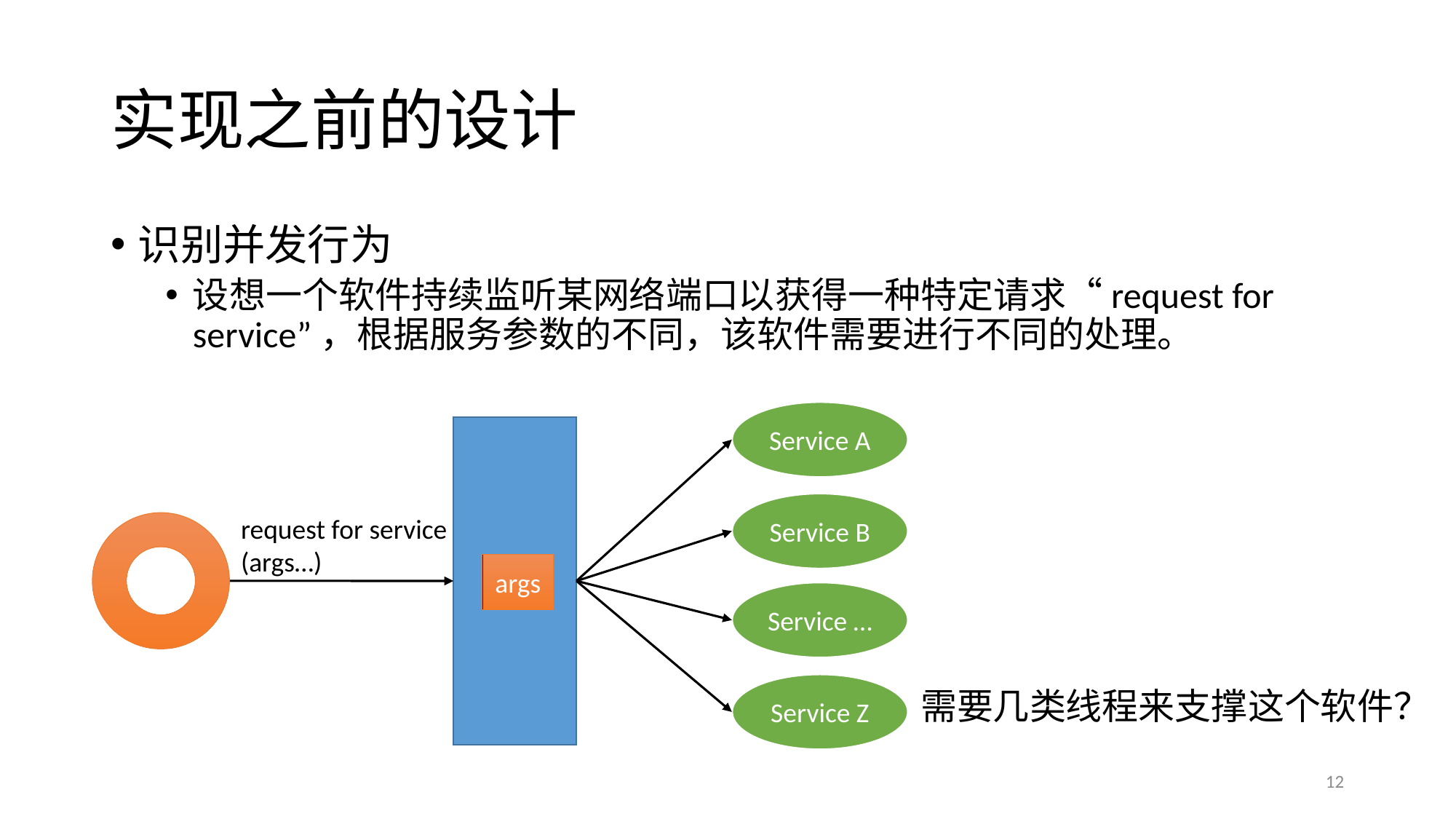

# 实现之前的设计
识别并发行为
设想一个软件持续监听某网络端口以获得一种特定请求“request for service”，根据服务参数的不同，该软件需要进行不同的处理。
Service A

Service B
request for service
(args…)

args
Service …
Service Z
需要几类线程来支撑这个软件？
12